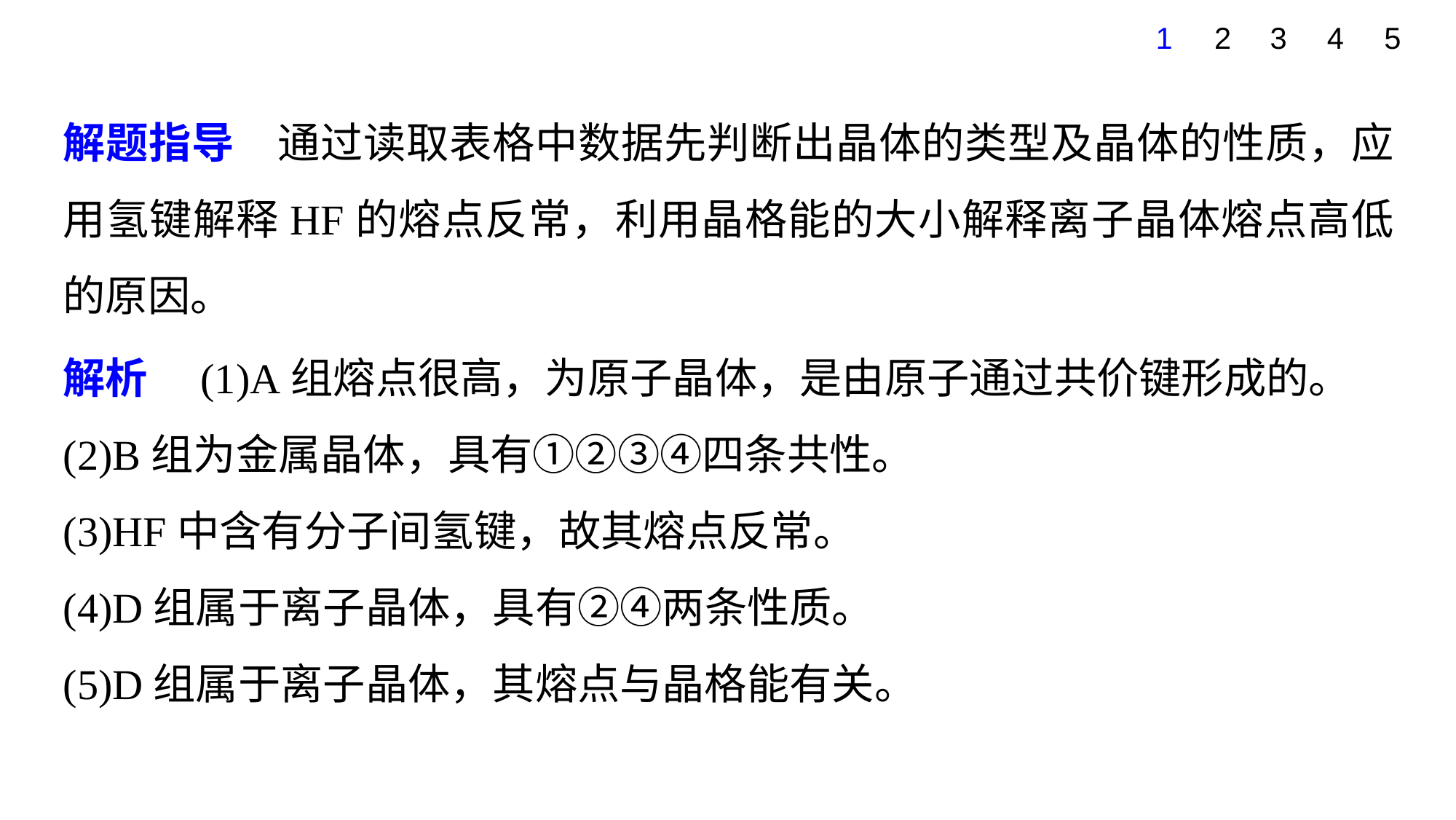

1
2
3
4
5
解题指导　通过读取表格中数据先判断出晶体的类型及晶体的性质，应用氢键解释HF的熔点反常，利用晶格能的大小解释离子晶体熔点高低的原因。
解析　(1)A组熔点很高，为原子晶体，是由原子通过共价键形成的。
(2)B组为金属晶体，具有①②③④四条共性。
(3)HF中含有分子间氢键，故其熔点反常。
(4)D组属于离子晶体，具有②④两条性质。
(5)D组属于离子晶体，其熔点与晶格能有关。